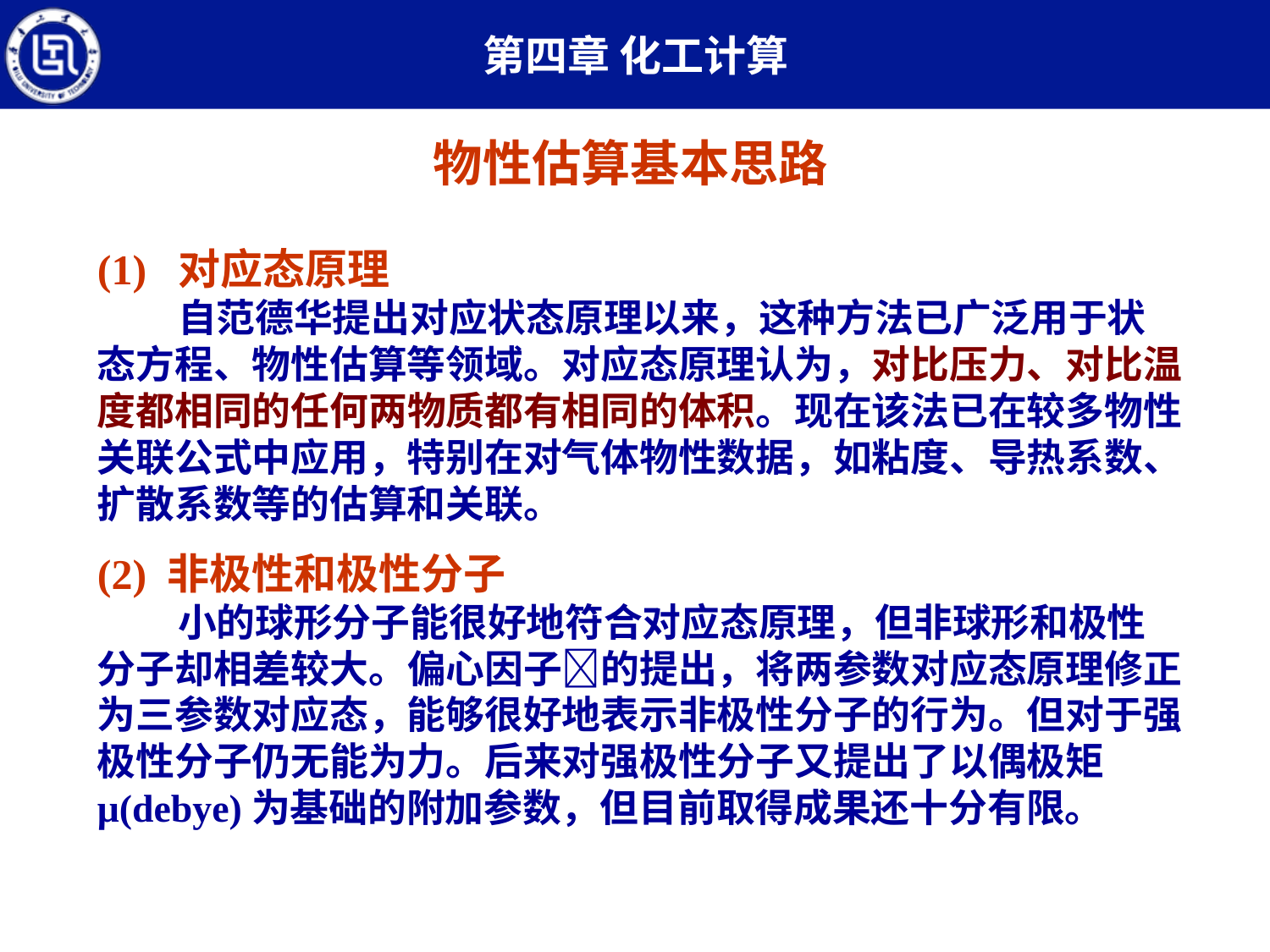

# 物性估算基本思路
(1)  对应态原理
        自范德华提出对应状态原理以来，这种方法已广泛用于状态方程、物性估算等领域。对应态原理认为，对比压力、对比温度都相同的任何两物质都有相同的体积。现在该法已在较多物性关联公式中应用，特别在对气体物性数据，如粘度、导热系数、扩散系数等的估算和关联。
(2) 非极性和极性分子
        小的球形分子能很好地符合对应态原理，但非球形和极性分子却相差较大。偏心因子ω的提出，将两参数对应态原理修正为三参数对应态，能够很好地表示非极性分子的行为。但对于强极性分子仍无能为力。后来对强极性分子又提出了以偶极矩μ(debye)为基础的附加参数，但目前取得成果还十分有限。